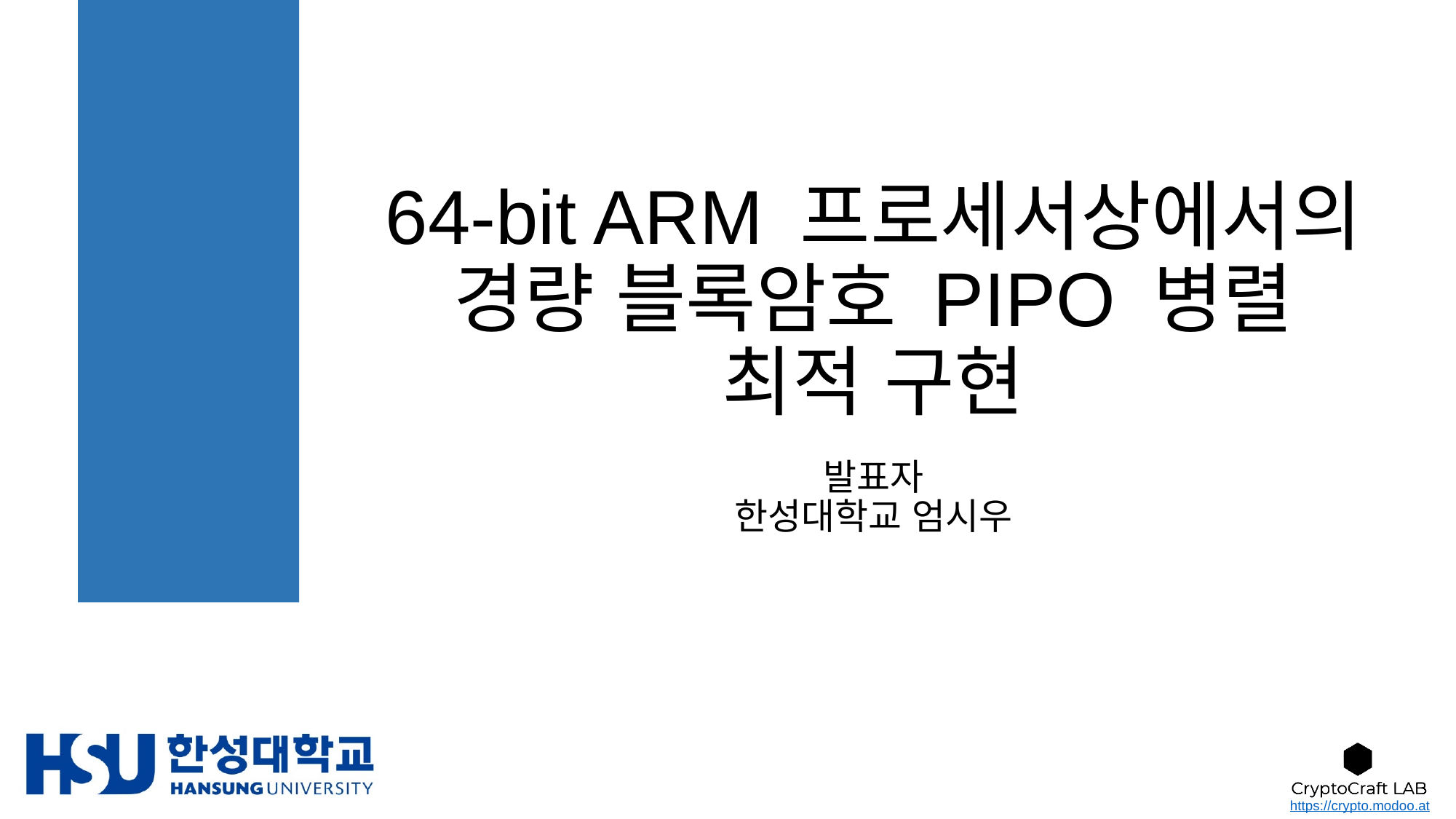

# 64-bit ARM 프로세서상에서의 경량 블록암호 PIPO 병렬 최적 구현
발표자
한성대학교 엄시우